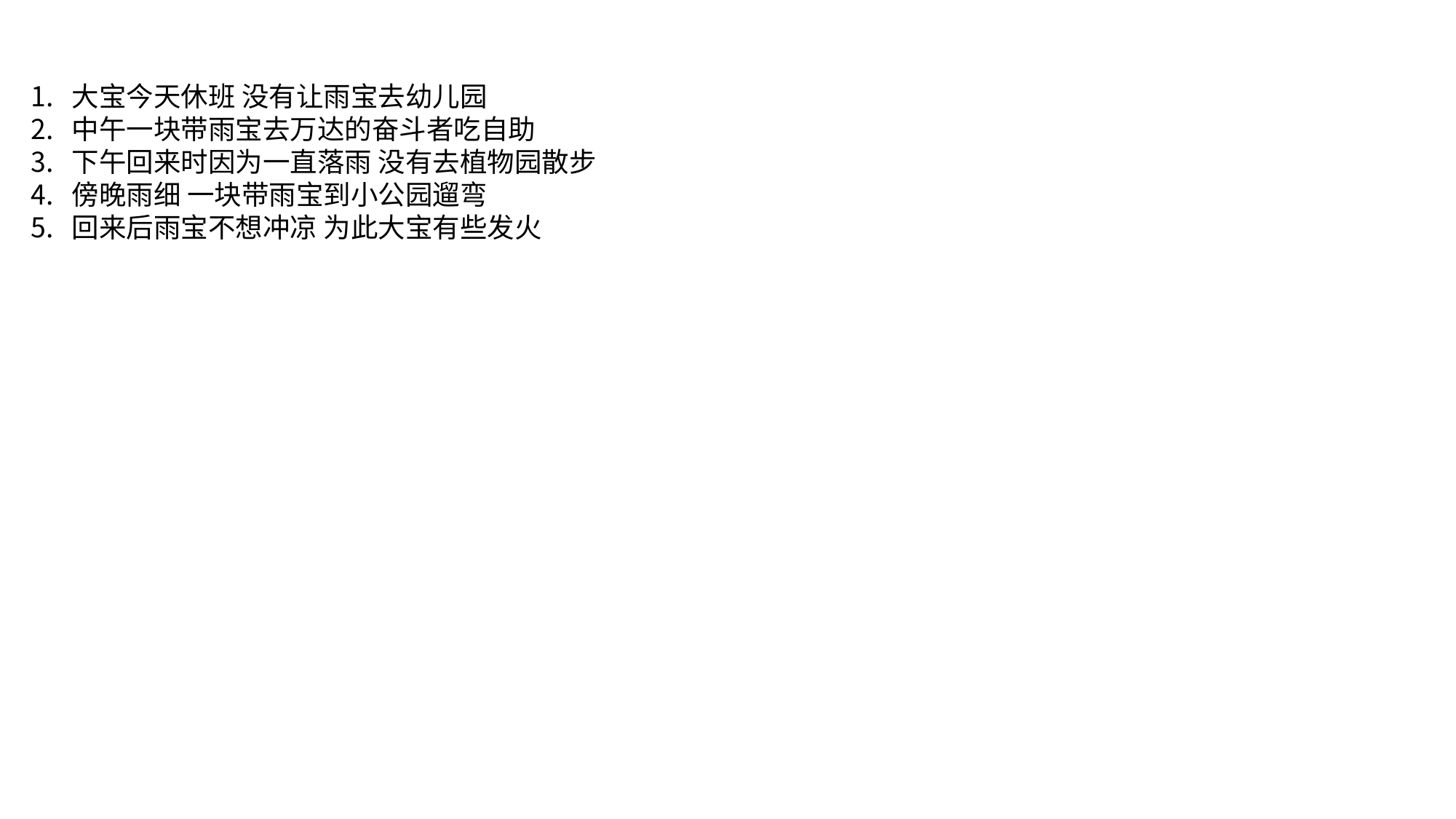

大宝今天休班 没有让雨宝去幼儿园
中午一块带雨宝去万达的奋斗者吃自助
下午回来时因为一直落雨 没有去植物园散步
傍晚雨细 一块带雨宝到小公园遛弯
回来后雨宝不想冲凉 为此大宝有些发火